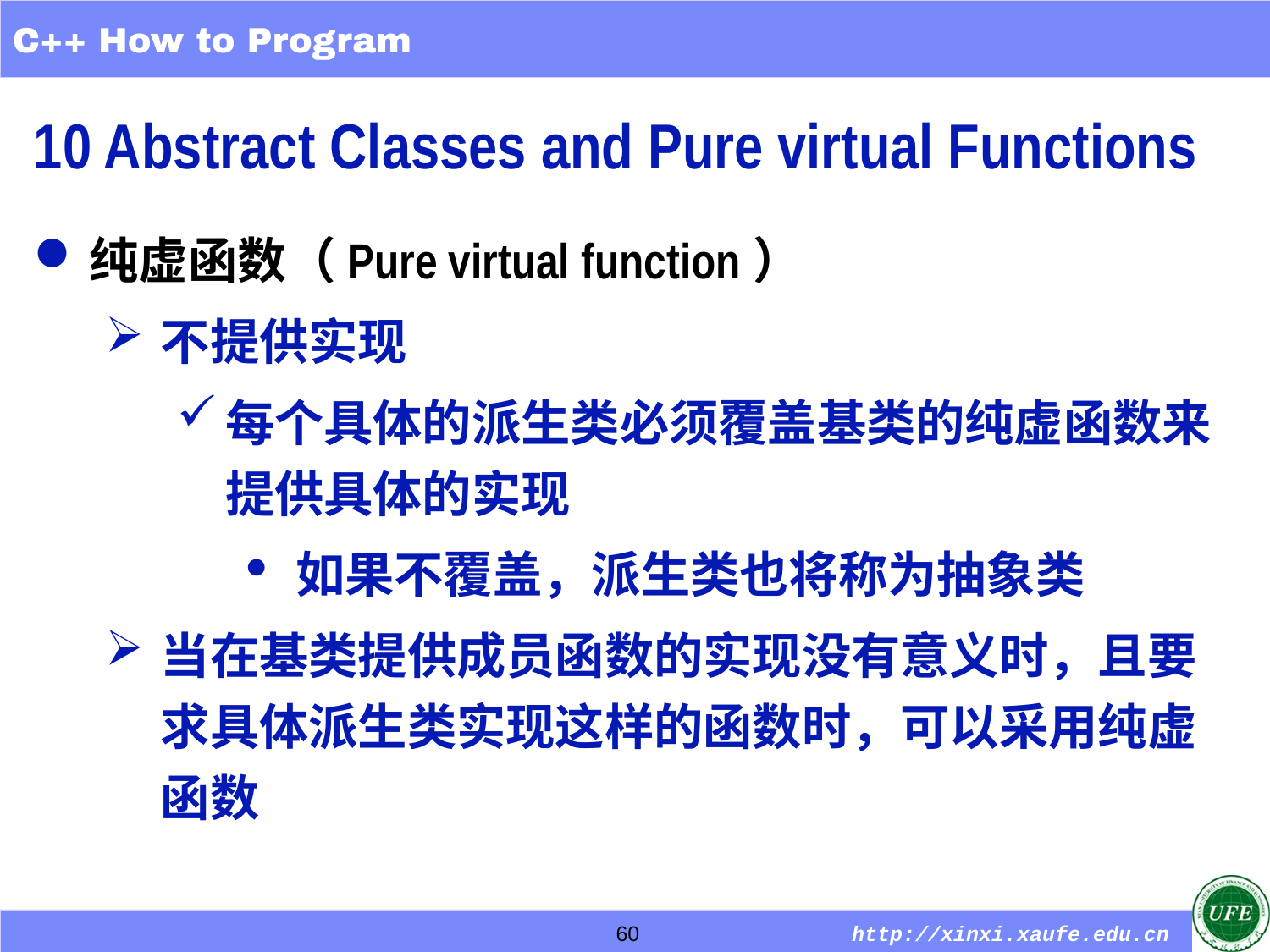

10 Abstract Classes and Pure virtual Functions
纯虚函数（Pure virtual function）
不提供实现
每个具体的派生类必须覆盖基类的纯虚函数来提供具体的实现
如果不覆盖，派生类也将称为抽象类
当在基类提供成员函数的实现没有意义时，且要求具体派生类实现这样的函数时，可以采用纯虚函数
60